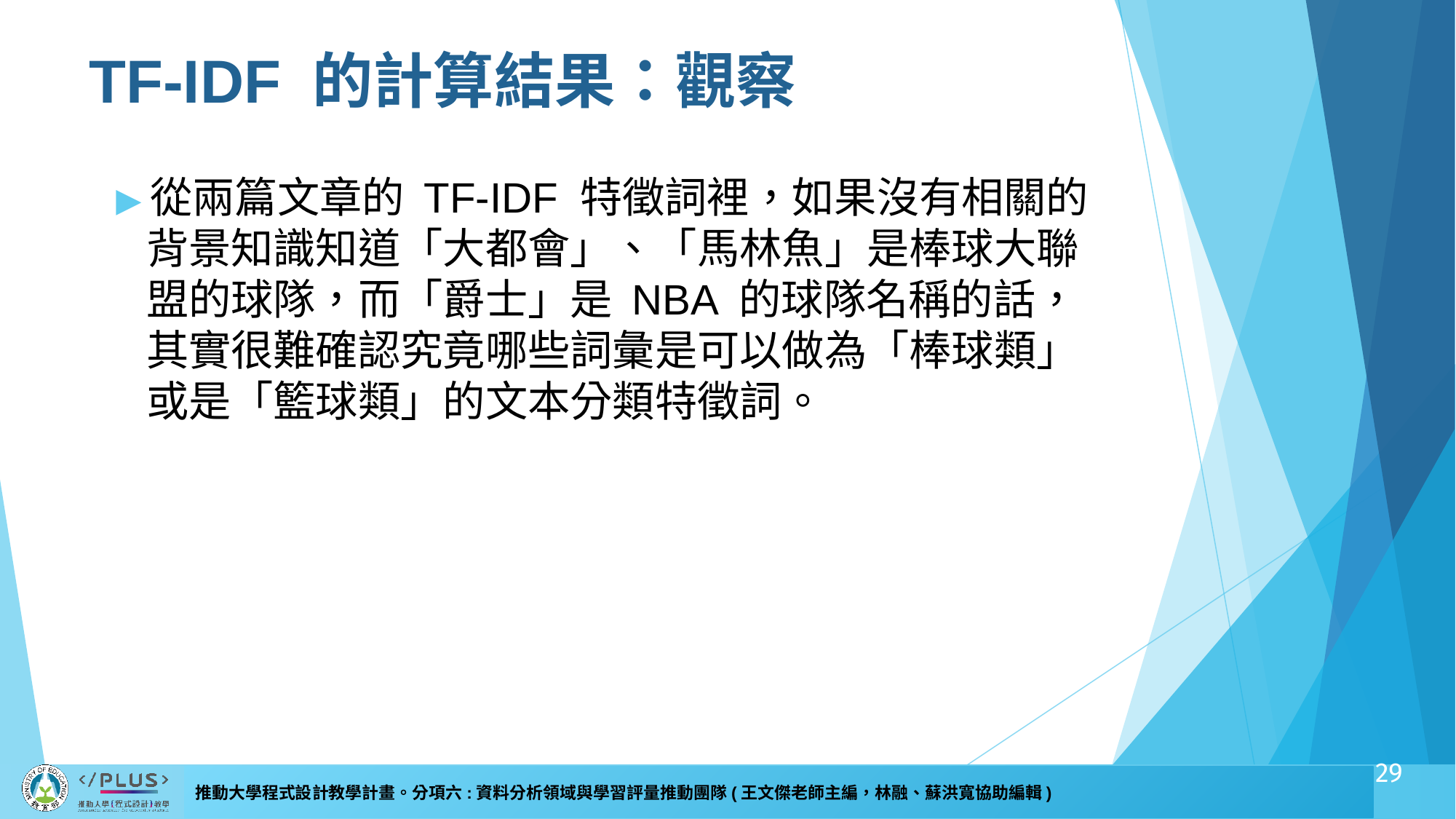

# TF-IDF 的計算結果：觀察
從兩篇文章的 TF-IDF 特徵詞裡，如果沒有相關的背景知識知道「大都會」、「馬林魚」是棒球大聯盟的球隊，而「爵士」是 NBA 的球隊名稱的話，其實很難確認究竟哪些詞彙是可以做為「棒球類」或是「籃球類」的文本分類特徵詞。

29
推動大學程式設計教學計畫。分項六:資料分析領域與學習評量推動團隊(王文傑老師主編，林融、蘇洪寬協助編輯)